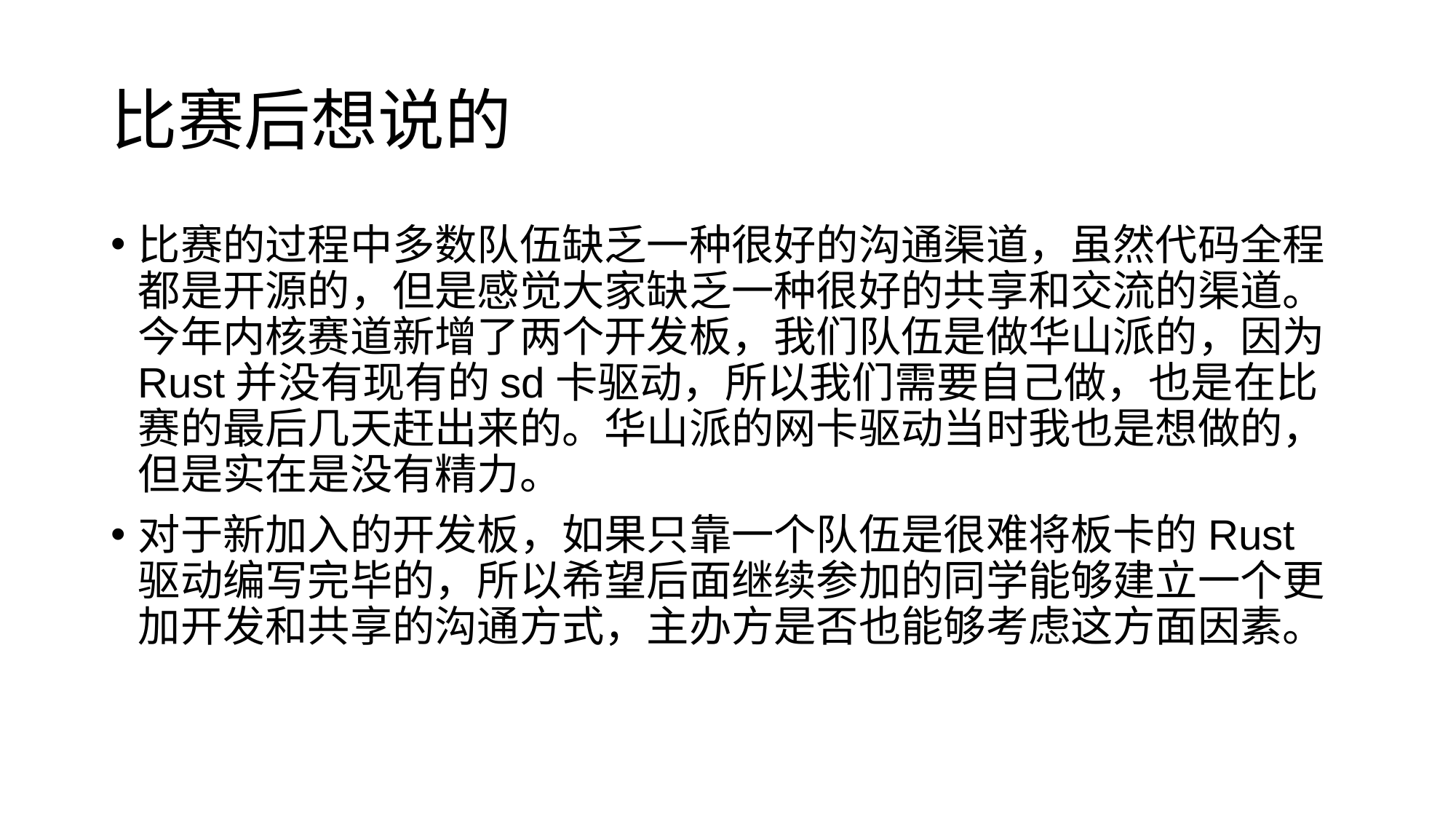

# 比赛后想说的
比赛的过程中多数队伍缺乏一种很好的沟通渠道，虽然代码全程都是开源的，但是感觉大家缺乏一种很好的共享和交流的渠道。今年内核赛道新增了两个开发板，我们队伍是做华山派的，因为Rust并没有现有的sd卡驱动，所以我们需要自己做，也是在比赛的最后几天赶出来的。华山派的网卡驱动当时我也是想做的，但是实在是没有精力。
对于新加入的开发板，如果只靠一个队伍是很难将板卡的Rust驱动编写完毕的，所以希望后面继续参加的同学能够建立一个更加开发和共享的沟通方式，主办方是否也能够考虑这方面因素。
17